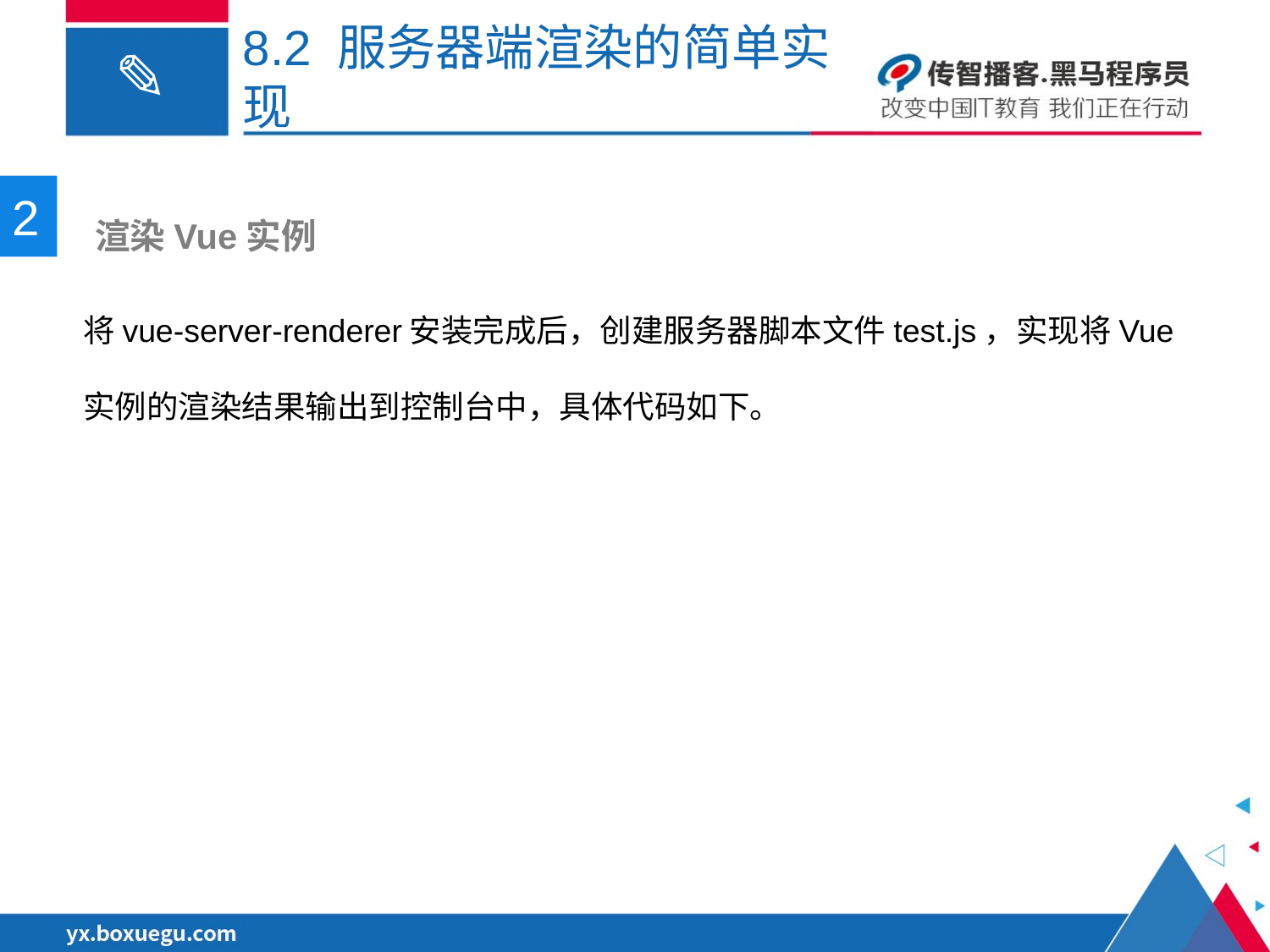

# 8.2 服务器端渲染的简单实现

2
  渲染Vue实例
将vue-server-renderer安装完成后，创建服务器脚本文件test.js，实现将Vue实例的渲染结果输出到控制台中，具体代码如下。